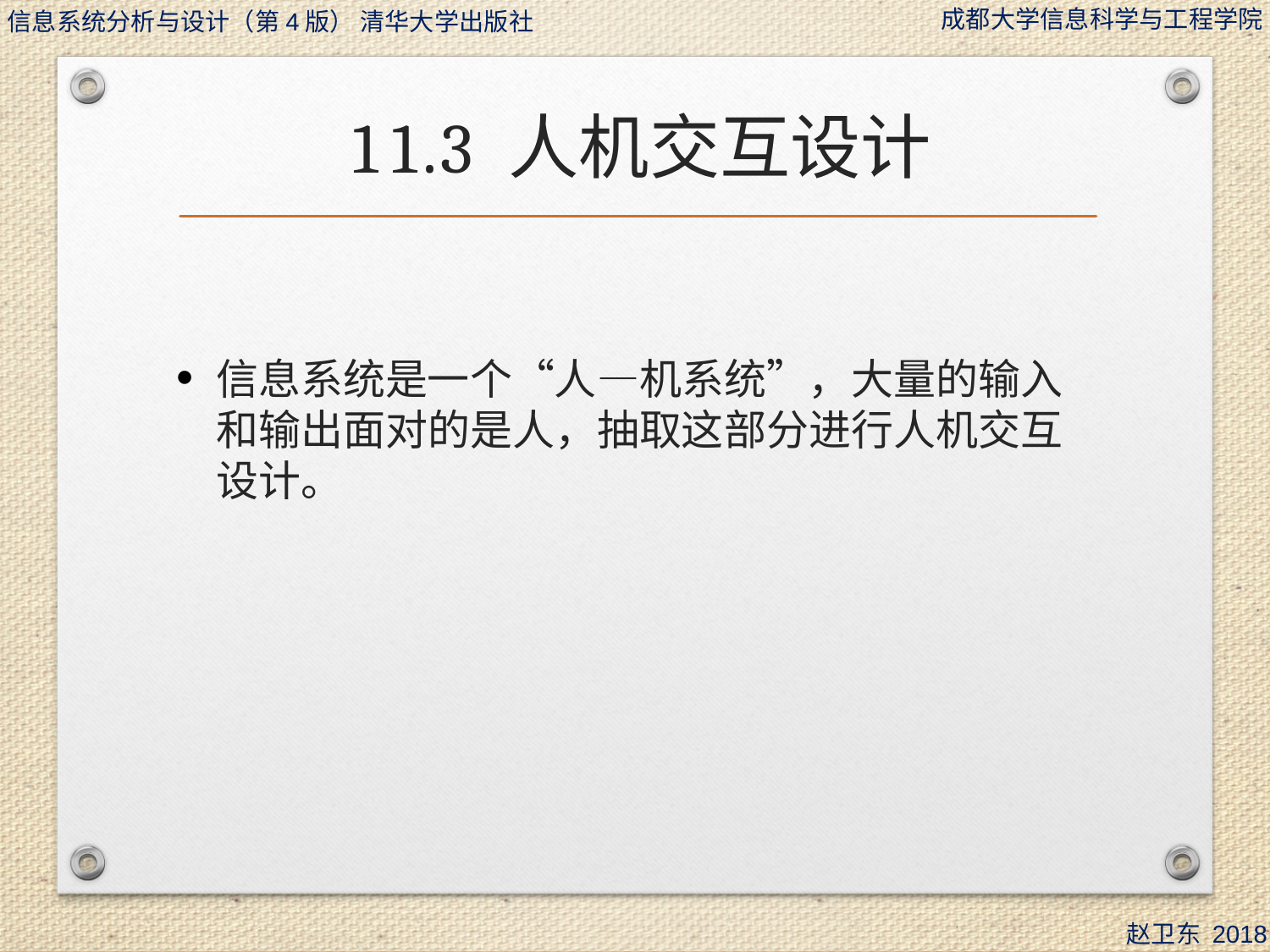

# 11.3 人机交互设计
信息系统是一个“人—机系统”，大量的输入和输出面对的是人，抽取这部分进行人机交互设计。